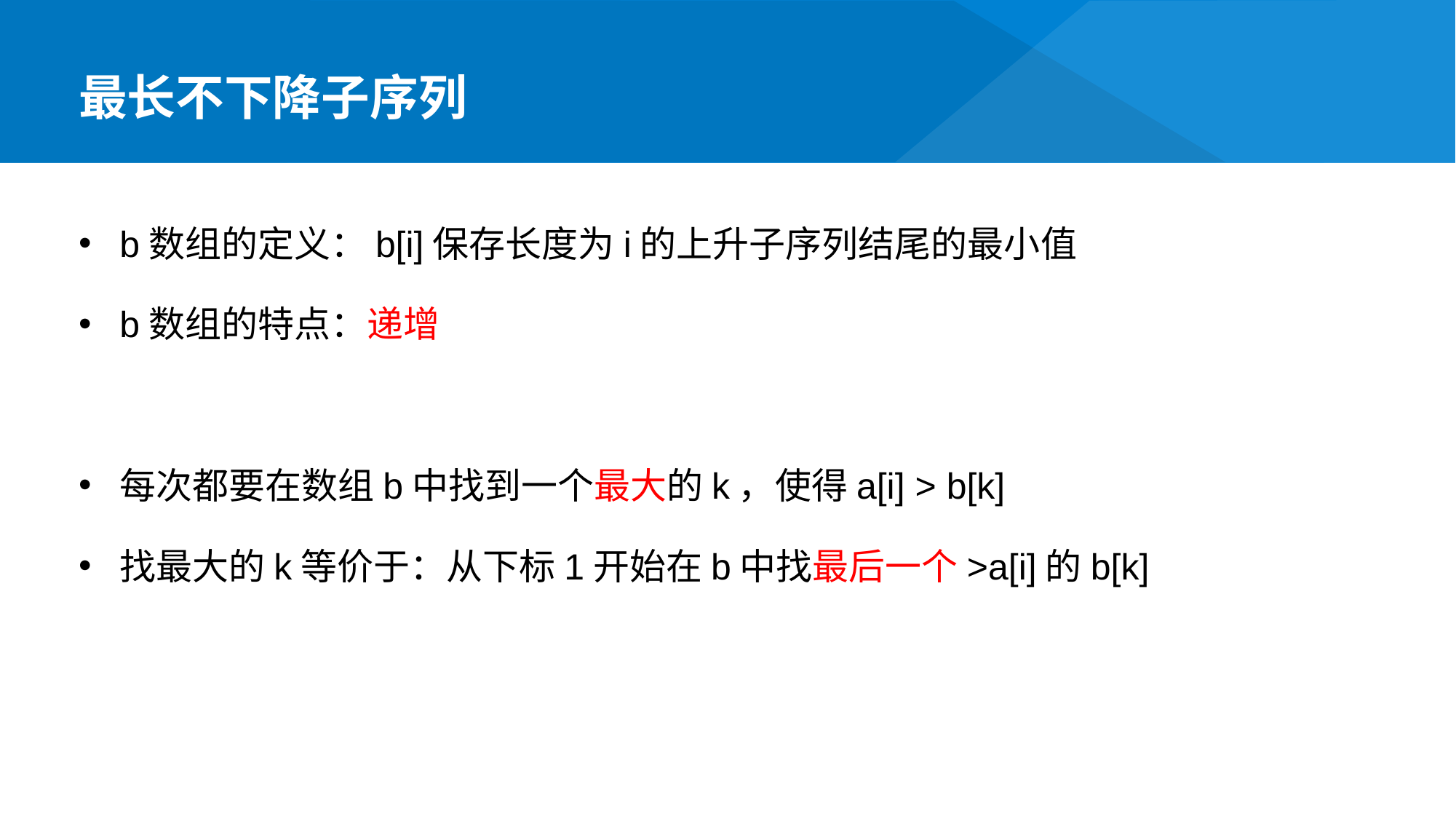

最长不下降子序列
b数组的定义：b[i]保存长度为i的上升子序列结尾的最小值
b数组的特点：递增

每次都要在数组b中找到一个最大的k，使得a[i] > b[k]
找最大的k等价于：从下标1开始在b中找最后一个>a[i]的b[k]